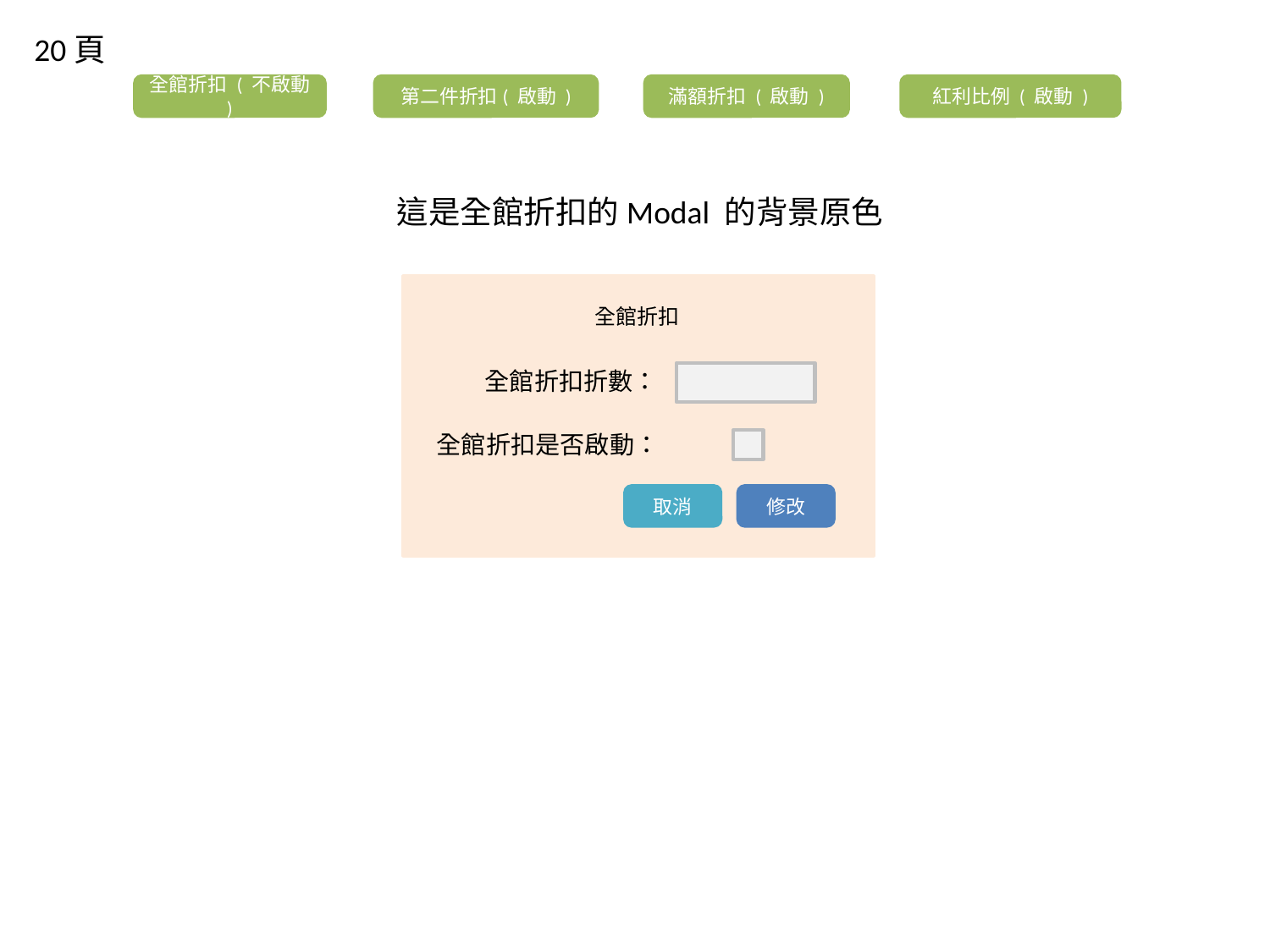

20頁
全館折扣 ( 不啟動 )
第二件折扣( 啟動 )
滿額折扣 ( 啟動 )
紅利比例 ( 啟動 )
這是全館折扣的Modal 的背景原色

全館折扣
全館折扣折數：

全館折扣是否啟動：

取消
修改